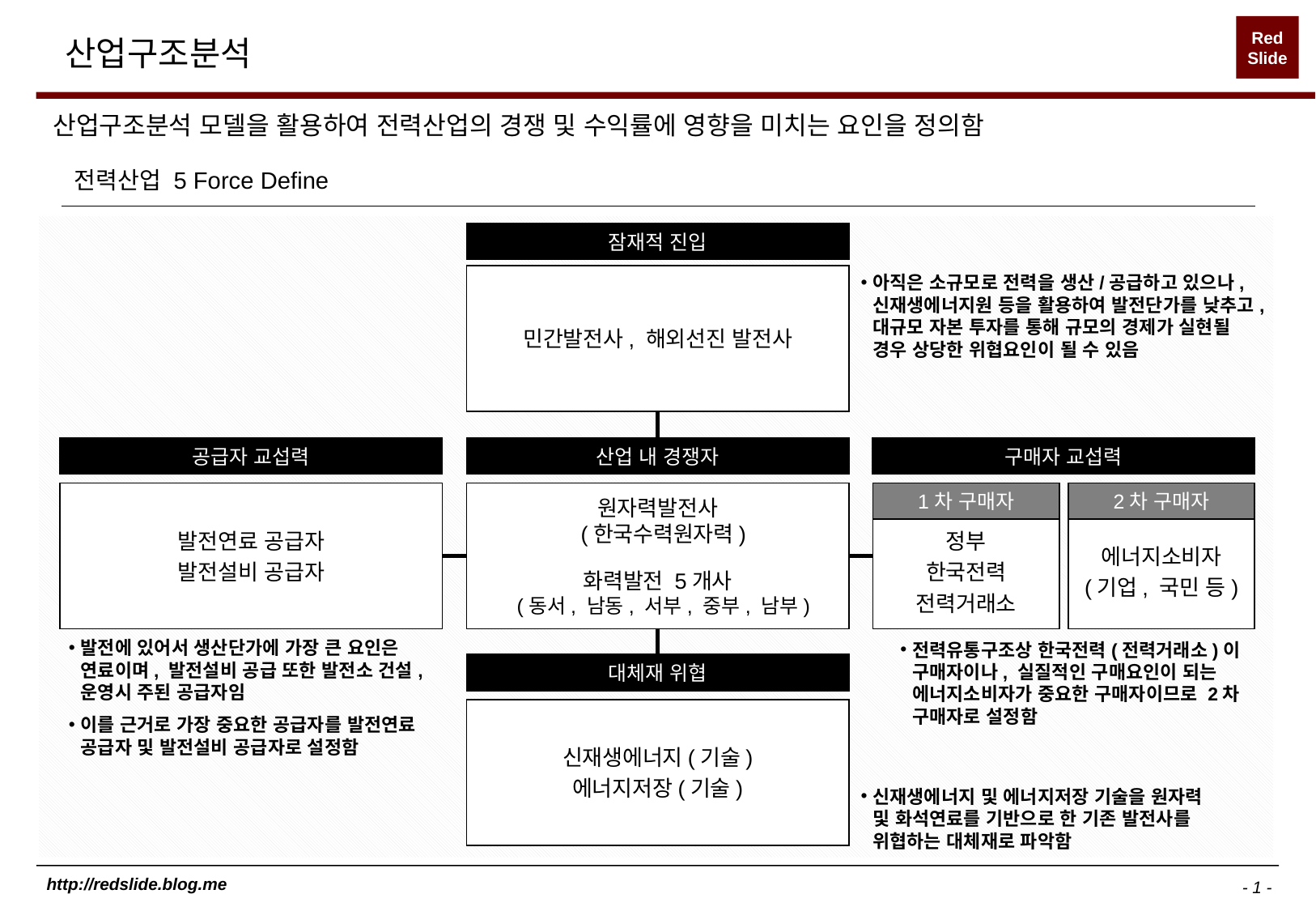

# 산업구조분석
산업구조분석 모델을 활용하여 전력산업의 경쟁 및 수익률에 영향을 미치는 요인을 정의함
전력산업 5 Force Define

잠재적 진입
아직은 소규모로 전력을 생산/공급하고 있으나, 신재생에너지원 등을 활용하여 발전단가를 낮추고, 대규모 자본 투자를 통해 규모의 경제가 실현될 경우 상당한 위협요인이 될 수 있음
민간발전사, 해외선진 발전사
공급자 교섭력
산업 내 경쟁자
구매자 교섭력
1차 구매자
2차 구매자
발전연료 공급자
발전설비 공급자
원자력발전사
(한국수력원자력)
화력발전 5개사
(동서, 남동, 서부, 중부, 남부)

정부
한국전력
전력거래소

에너지소비자
(기업, 국민 등)
발전에 있어서 생산단가에 가장 큰 요인은 연료이며, 발전설비 공급 또한 발전소 건설, 운영시 주된 공급자임
이를 근거로 가장 중요한 공급자를 발전연료 공급자 및 발전설비 공급자로 설정함
전력유통구조상 한국전력(전력거래소)이 구매자이나, 실질적인 구매요인이 되는 에너지소비자가 중요한 구매자이므로 2차 구매자로 설정함
대체재 위협
신재생에너지(기술)
에너지저장(기술)
신재생에너지 및 에너지저장 기술을 원자력 및 화석연료를 기반으로 한 기존 발전사를 위협하는 대체재로 파악함